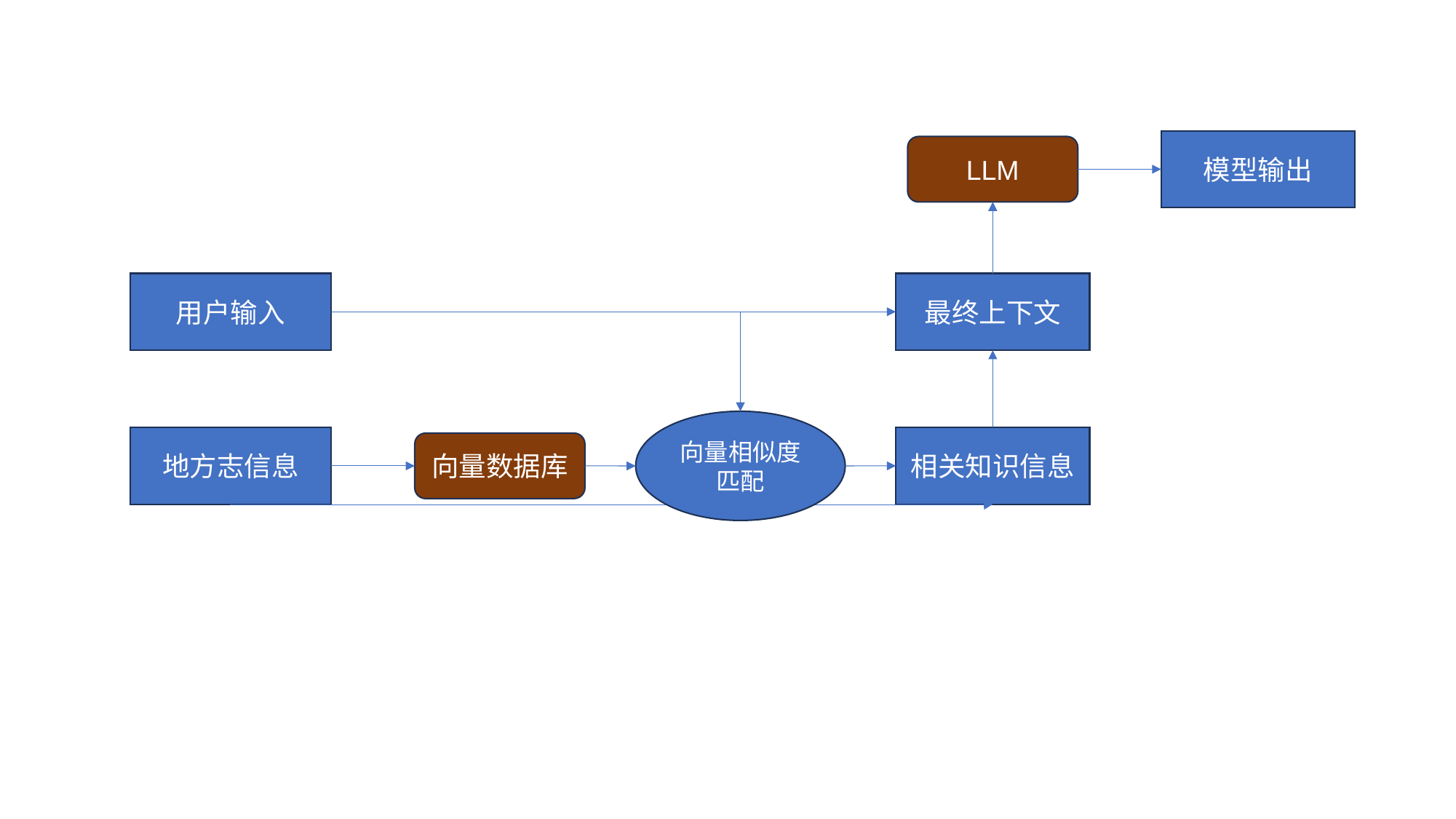

模型输出
LLM
最终上下文
用户输入
向量相似度匹配
地方志信息
相关知识信息
向量数据库